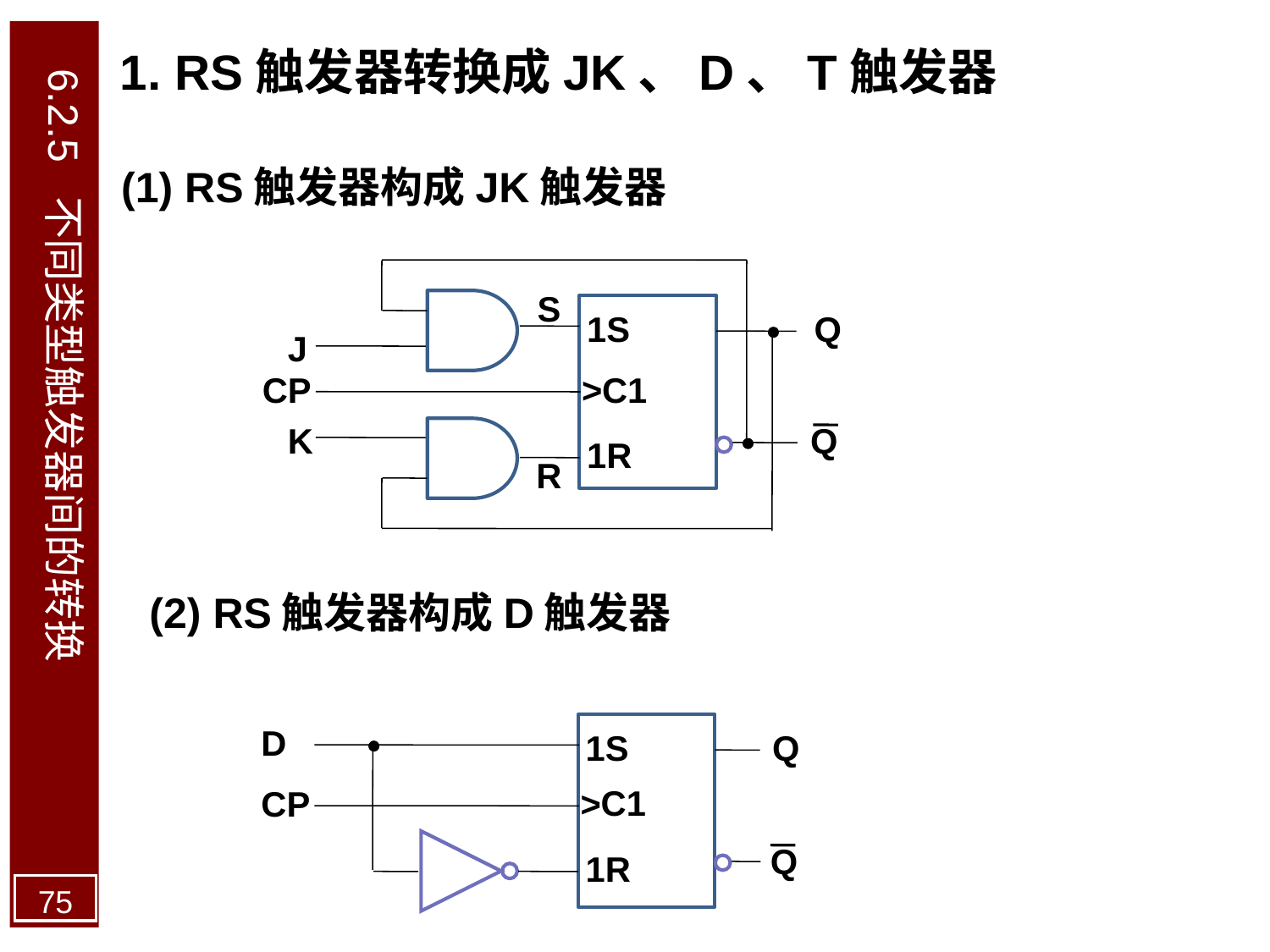

1. RS触发器转换成JK、D、T触发器
6.2.5  不同类型触发器间的转换
(1) RS触发器构成JK触发器
S

1S
Q
J

C1
CP
>
K
Q

1R

R
(2) RS触发器构成D触发器

D
1S
Q

C1
CP
>

Q

1R

75